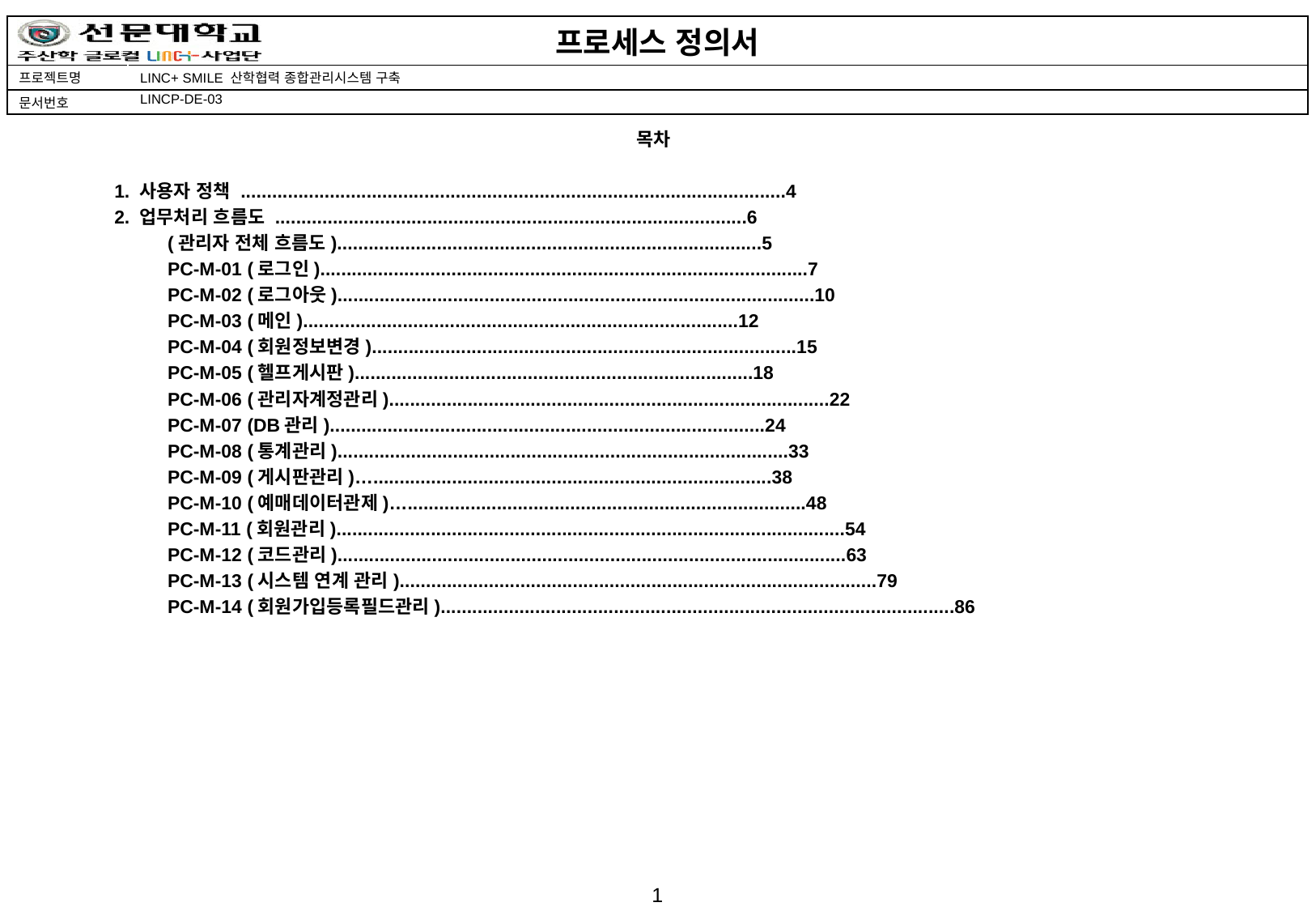

목차

1. 사용자 정책 ........................................................................................................4
2. 업무처리 흐름도 ..........................................................................................6
(관리자 전체 흐름도).................................................................................5
PC-M-01 (로그인).............................................................................................7
PC-M-02 (로그아웃)...........................................................................................10
PC-M-03 (메인)...................................................................................12
PC-M-04 (회원정보변경).................................................................................15
PC-M-05 (헬프게시판)............................................................................18
PC-M-06 (관리자계정관리)....................................................................................22
PC-M-07 (DB관리)...................................................................................24
PC-M-08 (통계관리)......................................................................................33
PC-M-09 (게시판관리)…............................................................................38
PC-M-10 (예매데이터관제)…............................................................................48
PC-M-11 (회원관리).................................................................................................54
PC-M-12 (코드관리).................................................................................................63
PC-M-13 (시스템 연계 관리)...........................................................................................79
PC-M-14 (회원가입등록필드관리)..................................................................................................86